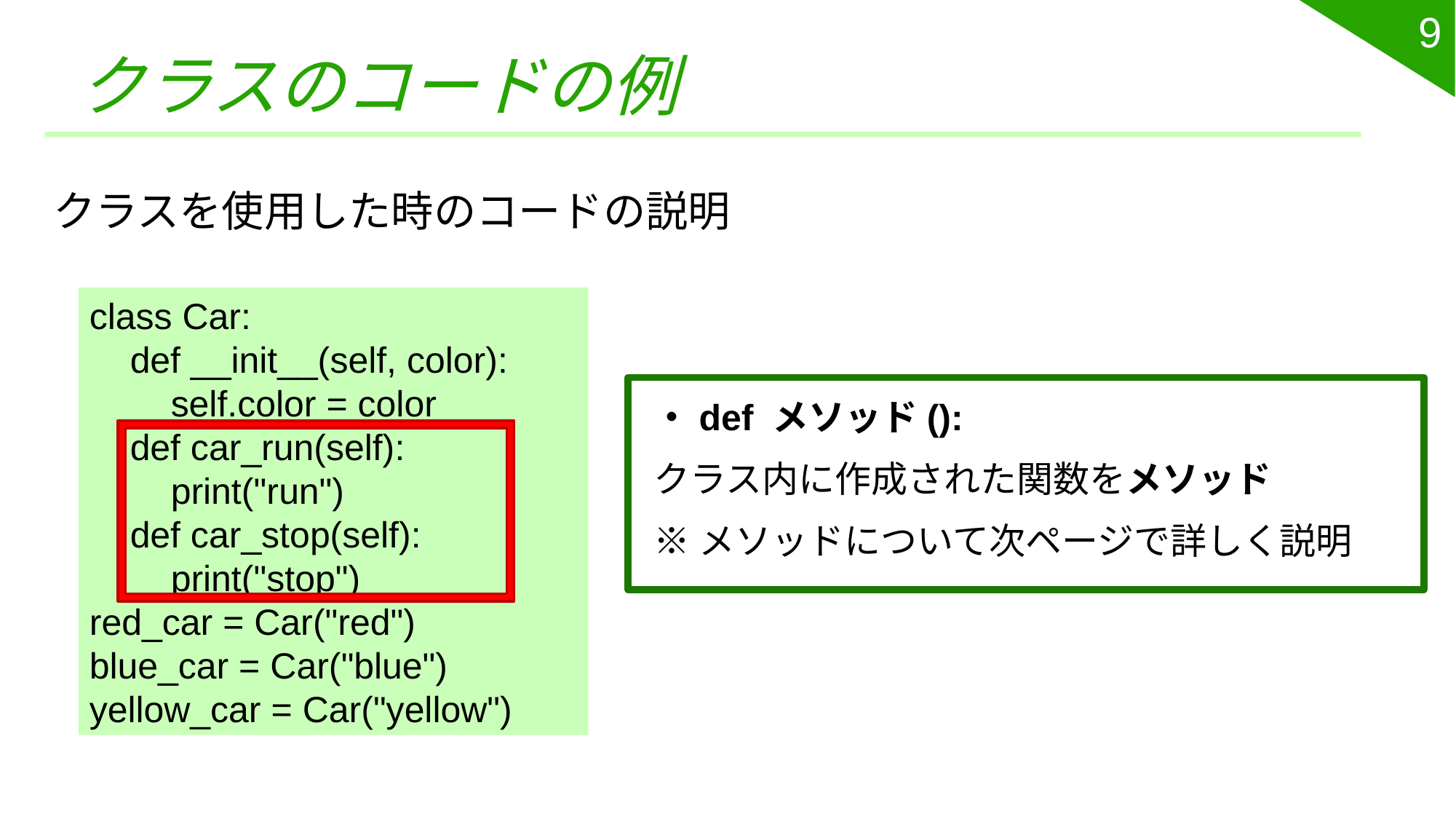

9
# クラスのコードの例
クラスを使用した時のコードの説明
class Car:
    def __init__(self, color):
        self.color = color
    def car_run(self):
        print("run")
    def car_stop(self):
        print("stop")
red_car = Car("red")
blue_car = Car("blue")
yellow_car = Car("yellow")

・def メソッド():
クラス内に作成された関数をメソッド
※メソッドについて次ページで詳しく説明